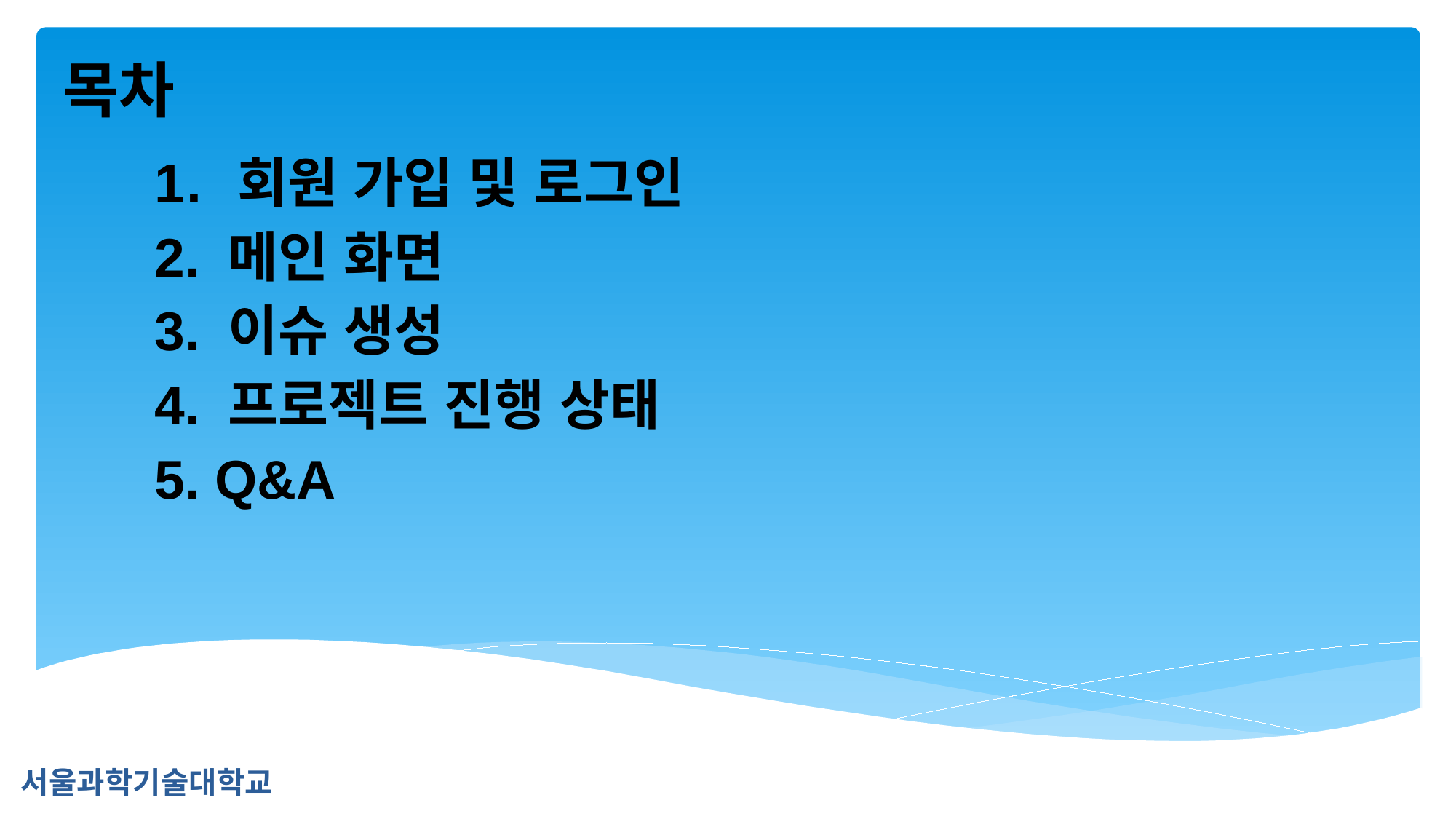

목차
 회원 가입 및 로그인
2. 메인 화면
3. 이슈 생성
4. 프로젝트 진행 상태
5. Q&A

서울과학기술대학교